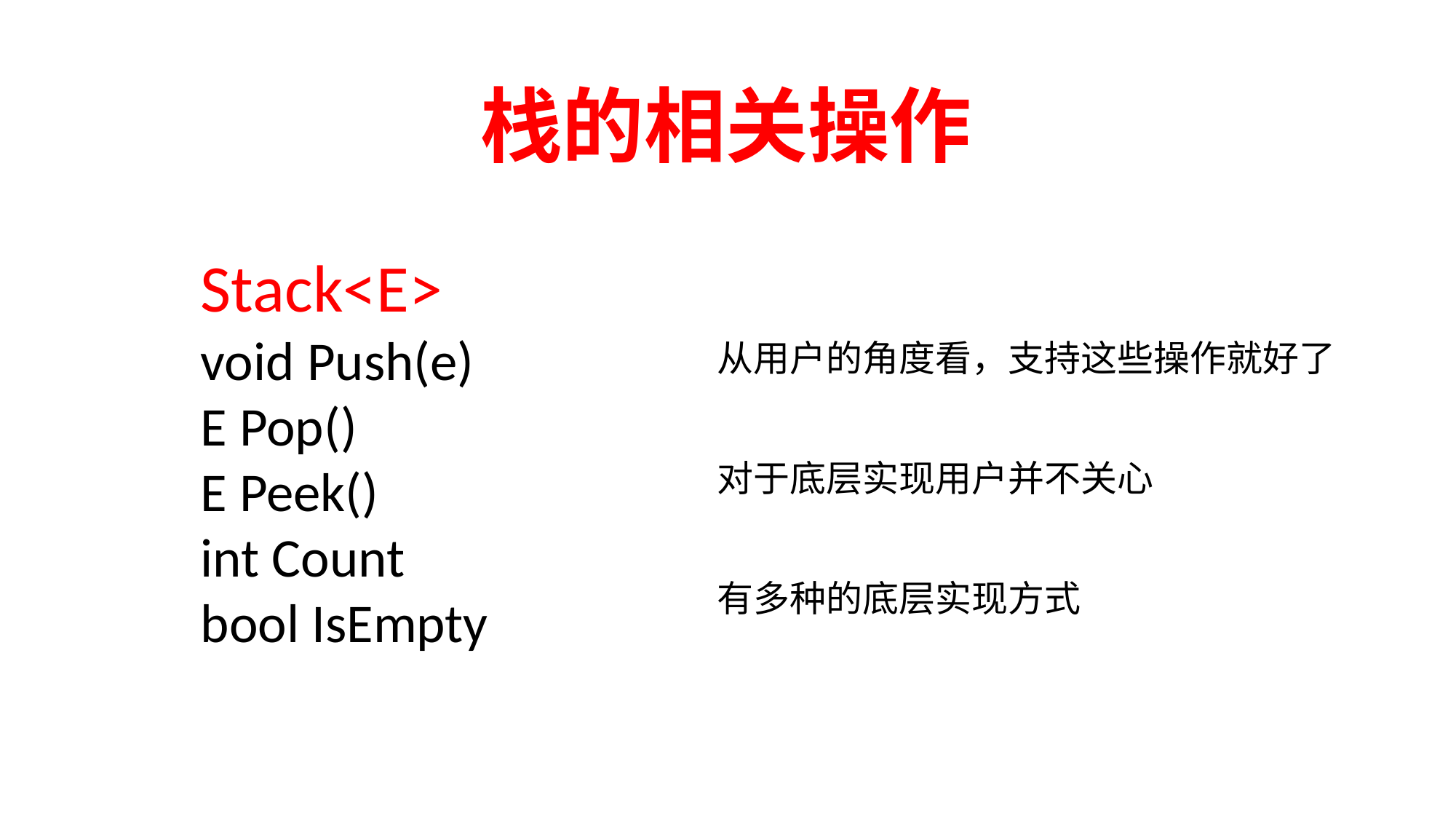

栈的相关操作
Stack<E>
void Push(e)
E Pop()
E Peek()
int Count
bool IsEmpty

从用户的角度看，支持这些操作就好了
对于底层实现用户并不关心
有多种的底层实现方式